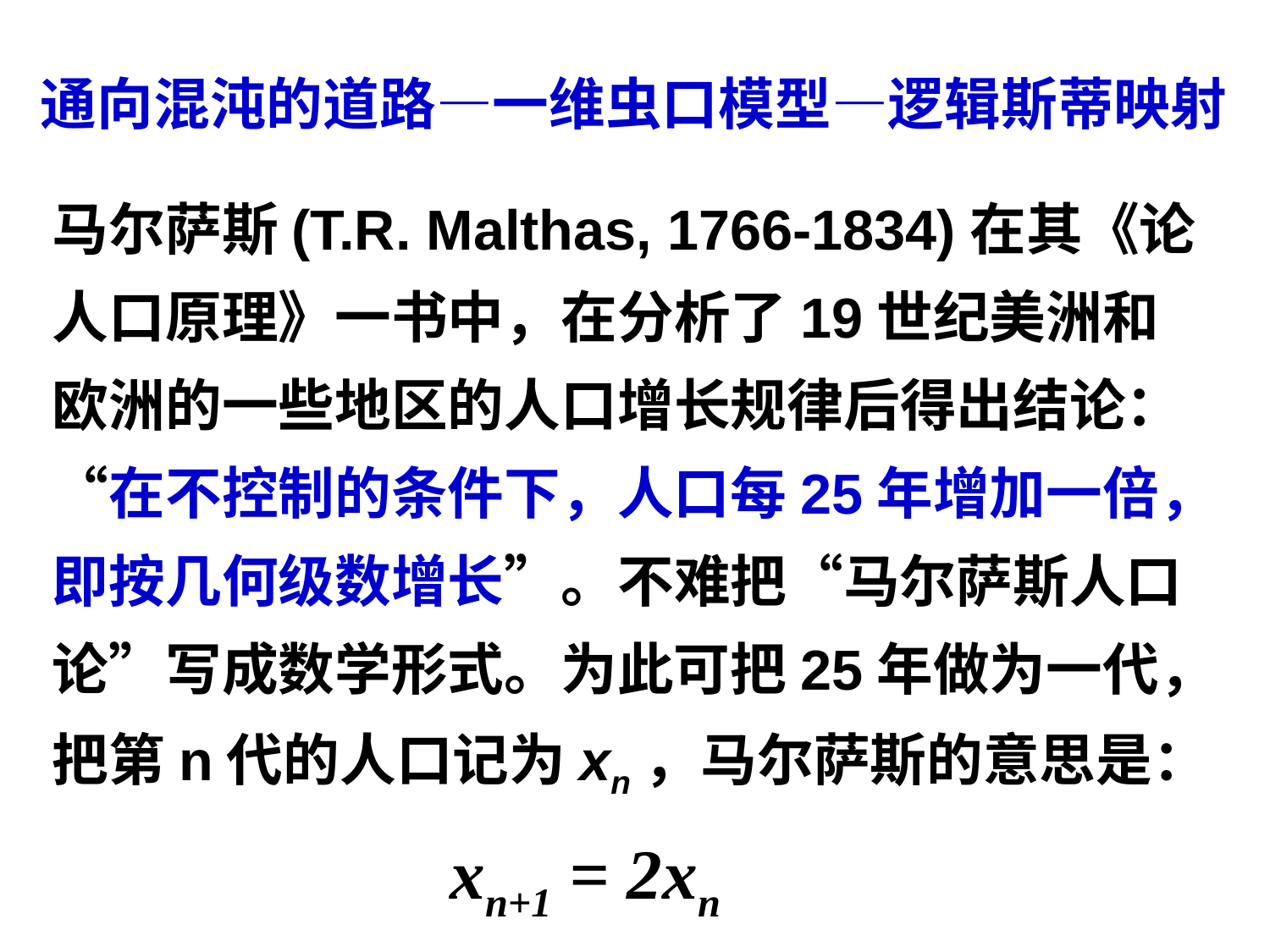

通向混沌的道路―一维虫口模型―逻辑斯蒂映射
马尔萨斯(T.R. Malthas, 1766-1834)在其《论人口原理》一书中，在分析了19世纪美洲和欧洲的一些地区的人口增长规律后得出结论：“在不控制的条件下，人口每25年增加一倍，即按几何级数增长”。不难把“马尔萨斯人口论”写成数学形式。为此可把25年做为一代，把第n代的人口记为xn，马尔萨斯的意思是：
xn+1 = 2xn